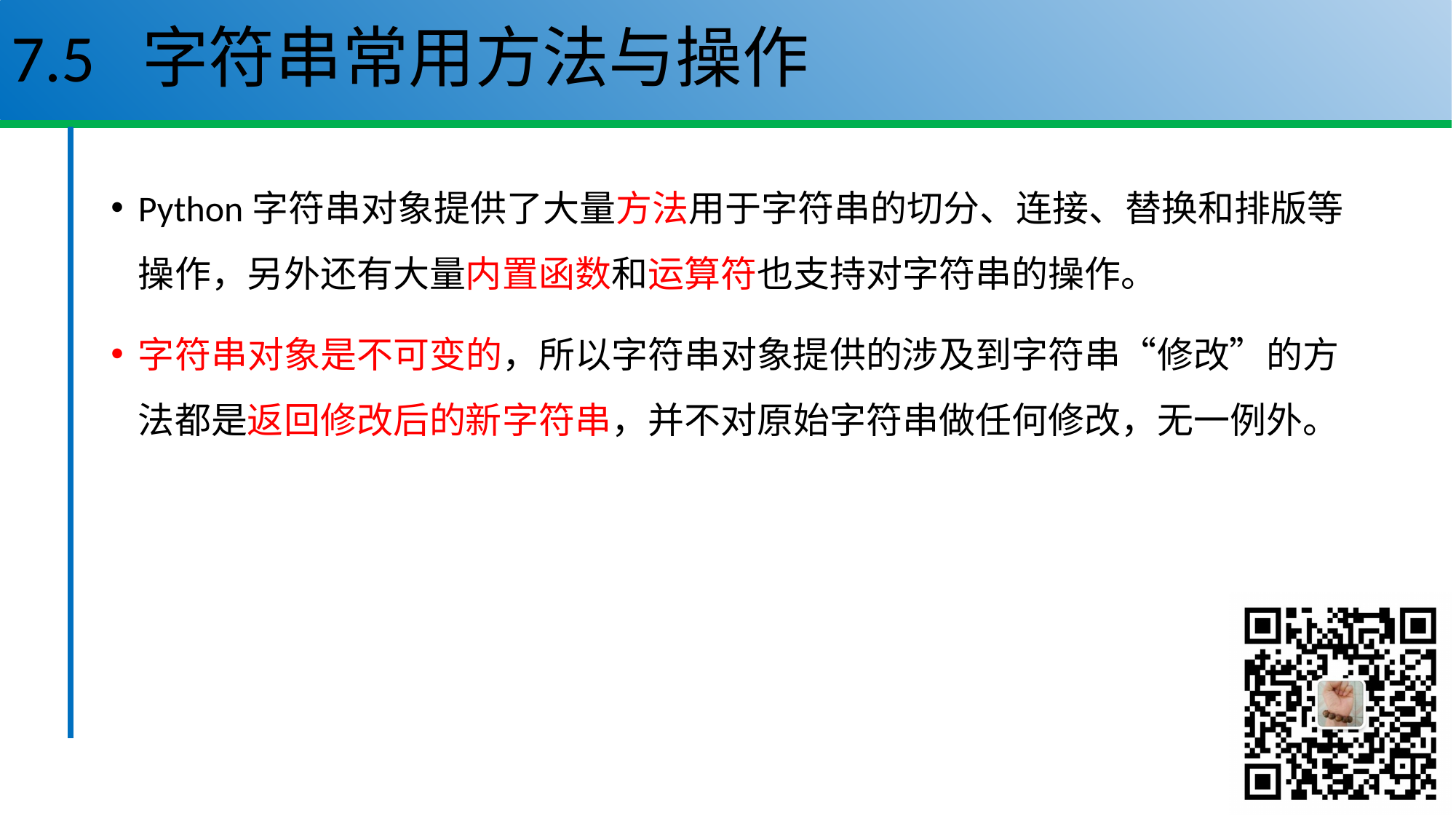

# 7.5  字符串常用方法与操作
Python字符串对象提供了大量方法用于字符串的切分、连接、替换和排版等操作，另外还有大量内置函数和运算符也支持对字符串的操作。
字符串对象是不可变的，所以字符串对象提供的涉及到字符串“修改”的方法都是返回修改后的新字符串，并不对原始字符串做任何修改，无一例外。
21